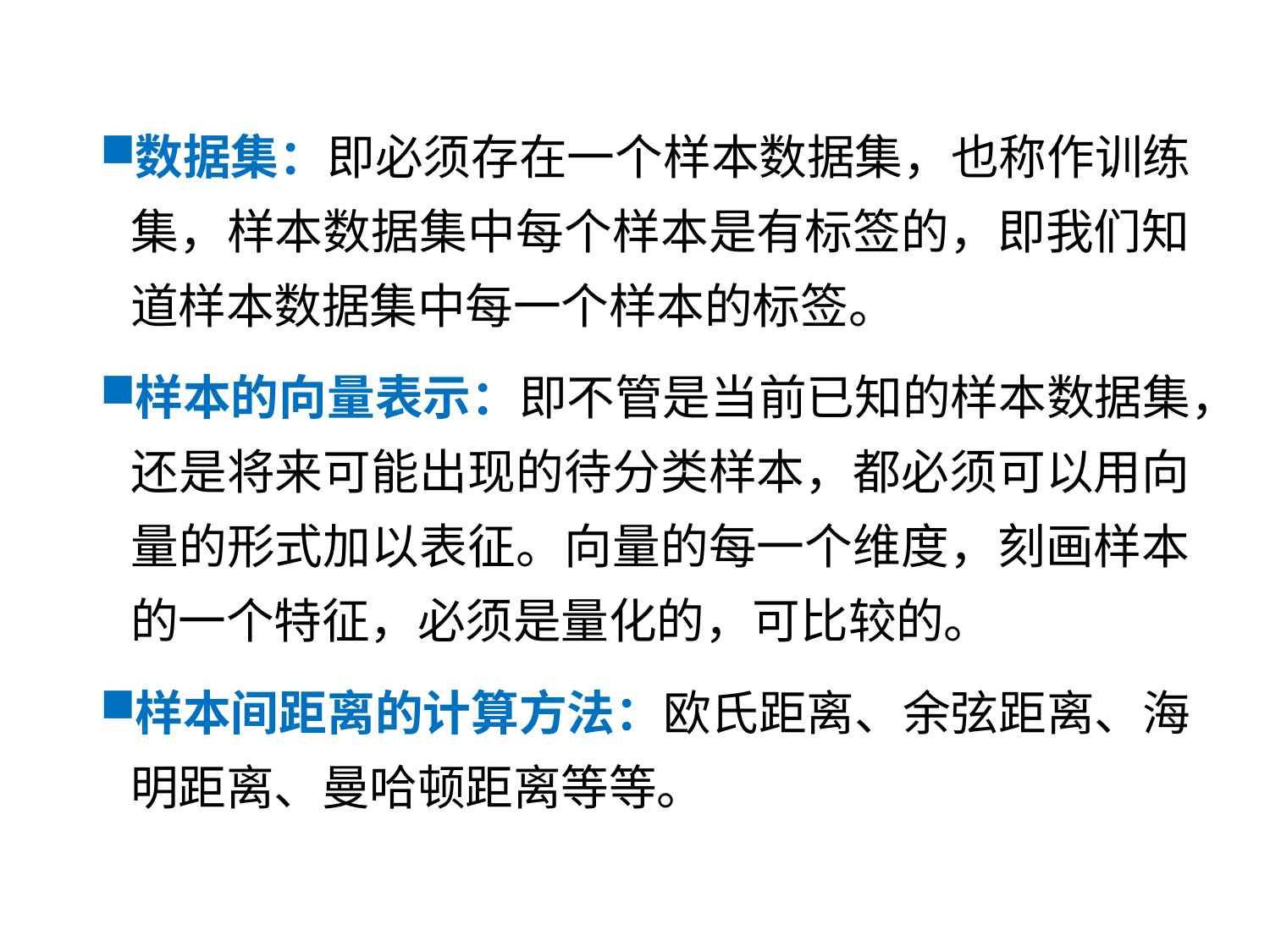

数据集：即必须存在一个样本数据集，也称作训练集，样本数据集中每个样本是有标签的，即我们知道样本数据集中每一个样本的标签。
样本的向量表示：即不管是当前已知的样本数据集，还是将来可能出现的待分类样本，都必须可以用向量的形式加以表征。向量的每一个维度，刻画样本的一个特征，必须是量化的，可比较的。
样本间距离的计算方法：欧氏距离、余弦距离、海明距离、曼哈顿距离等等。
4